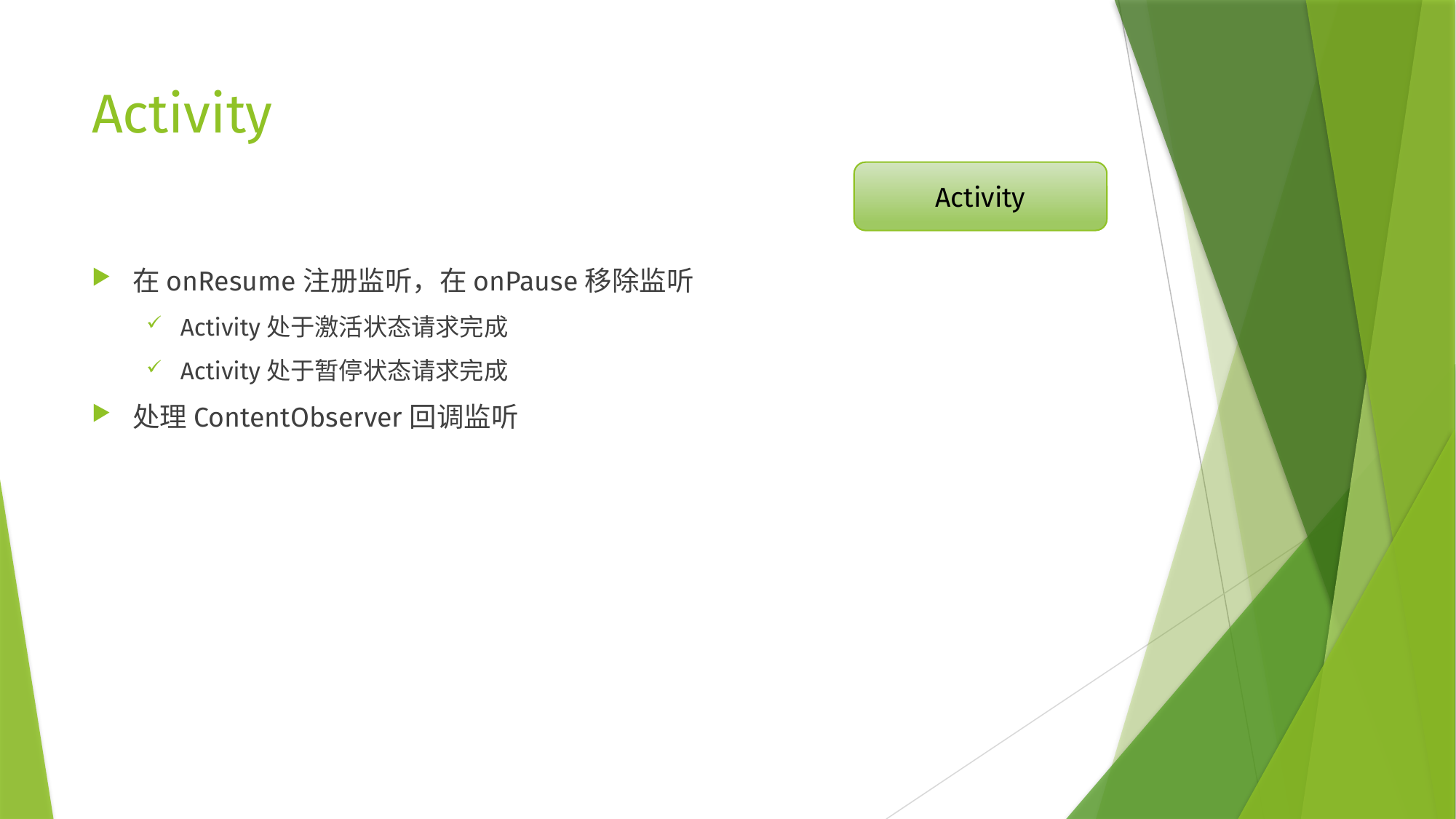

# Activity
Activity
在onResume注册监听，在onPause移除监听
Activity处于激活状态请求完成
Activity处于暂停状态请求完成
处理ContentObserver回调监听